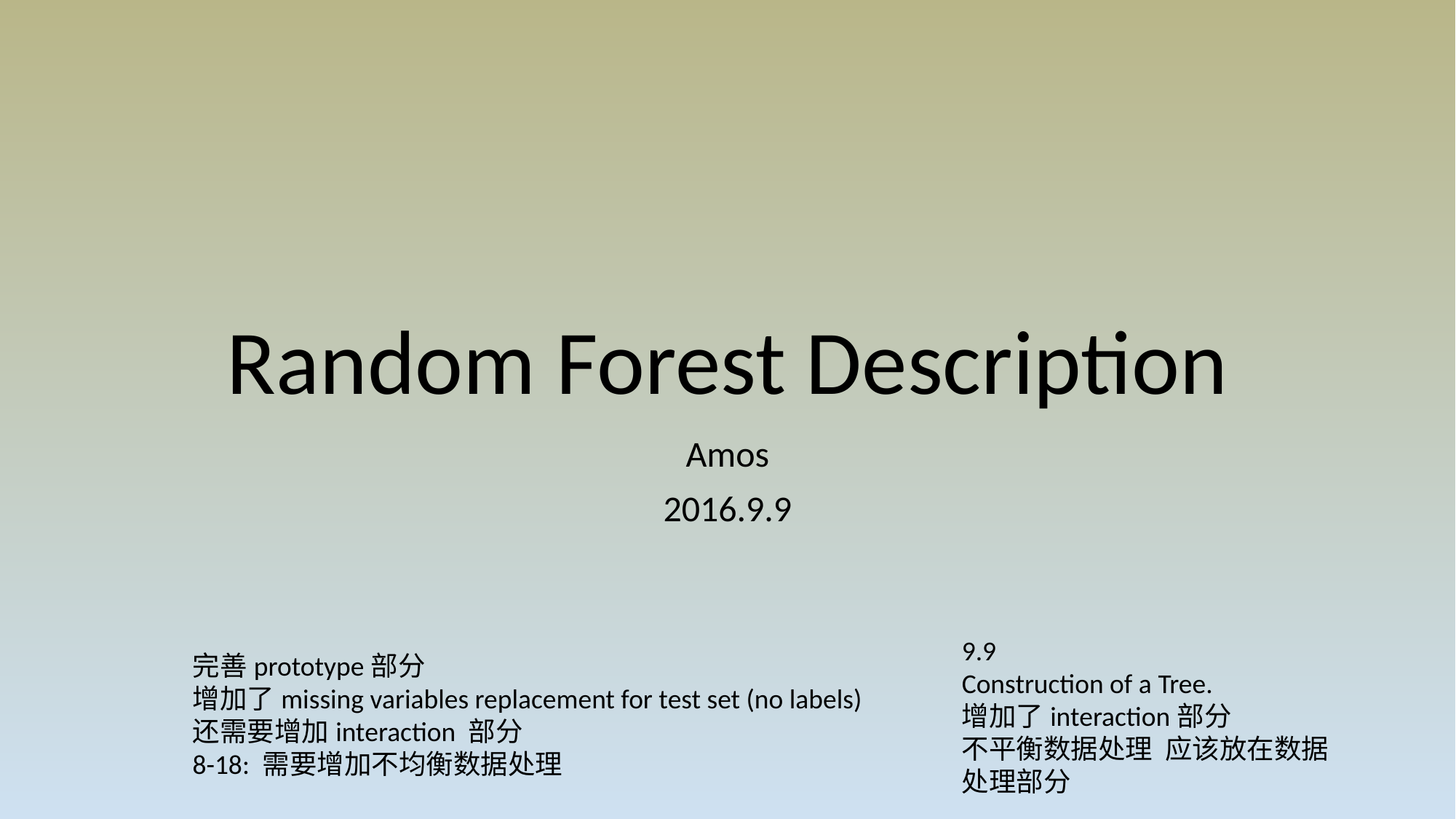

# Random Forest Description
Amos
2016.9.9
9.9
Construction of a Tree.
增加了interaction部分
不平衡数据处理  应该放在数据处理部分
完善prototype部分
增加了missing variables replacement for test set (no labels)
还需要增加interaction 部分
8-18: 需要增加不均衡数据处理